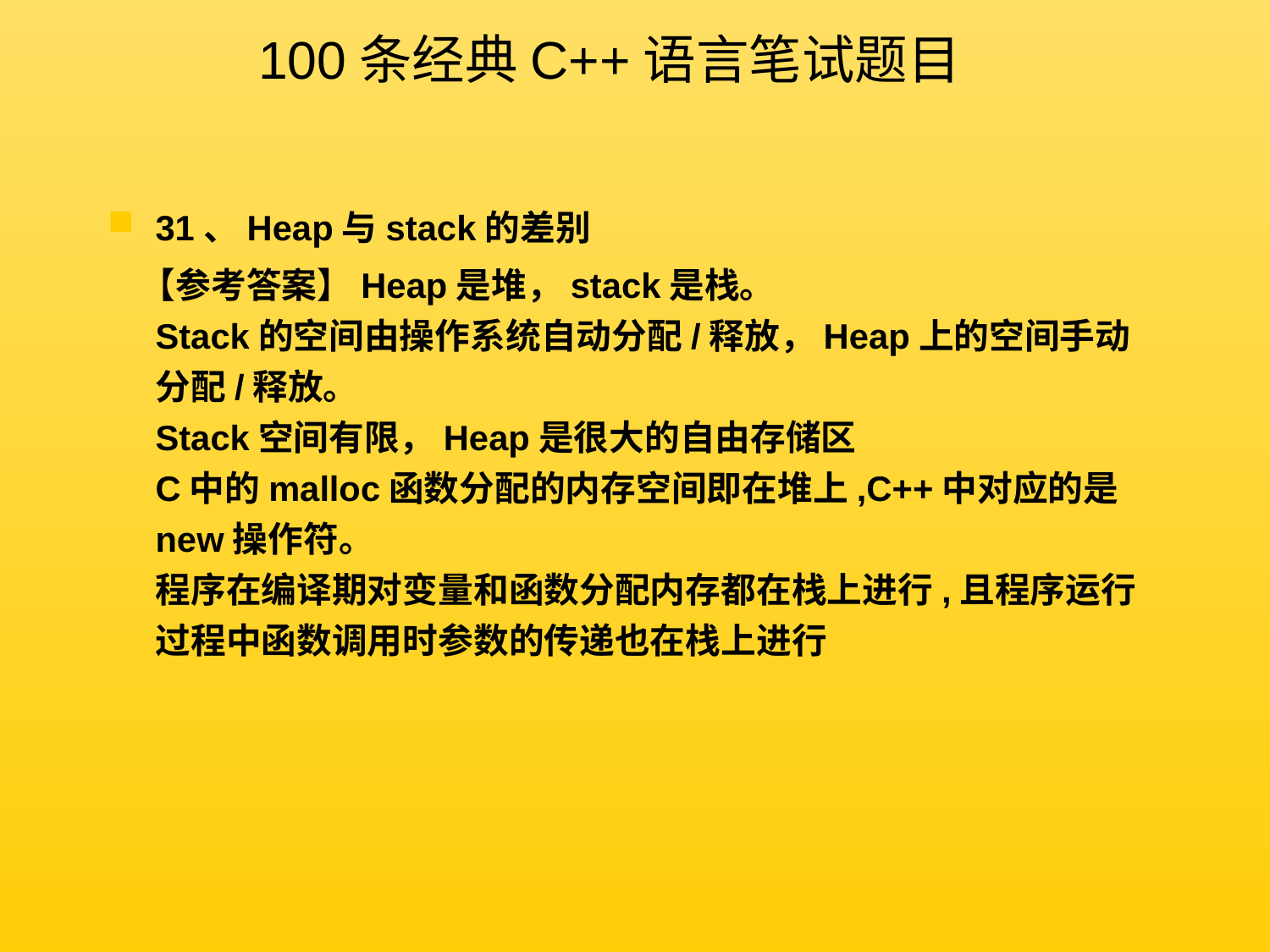

100条经典C++语言笔试题目
31、Heap与stack的差别
   【参考答案】Heap是堆，stack是栈。
Stack的空间由操作系统自动分配/释放，Heap上的空间手动分配/释放。
Stack空间有限，Heap是很大的自由存储区
C中的malloc函数分配的内存空间即在堆上,C++中对应的是new操作符。
程序在编译期对变量和函数分配内存都在栈上进行,且程序运行过程中函数调用时参数的传递也在栈上进行